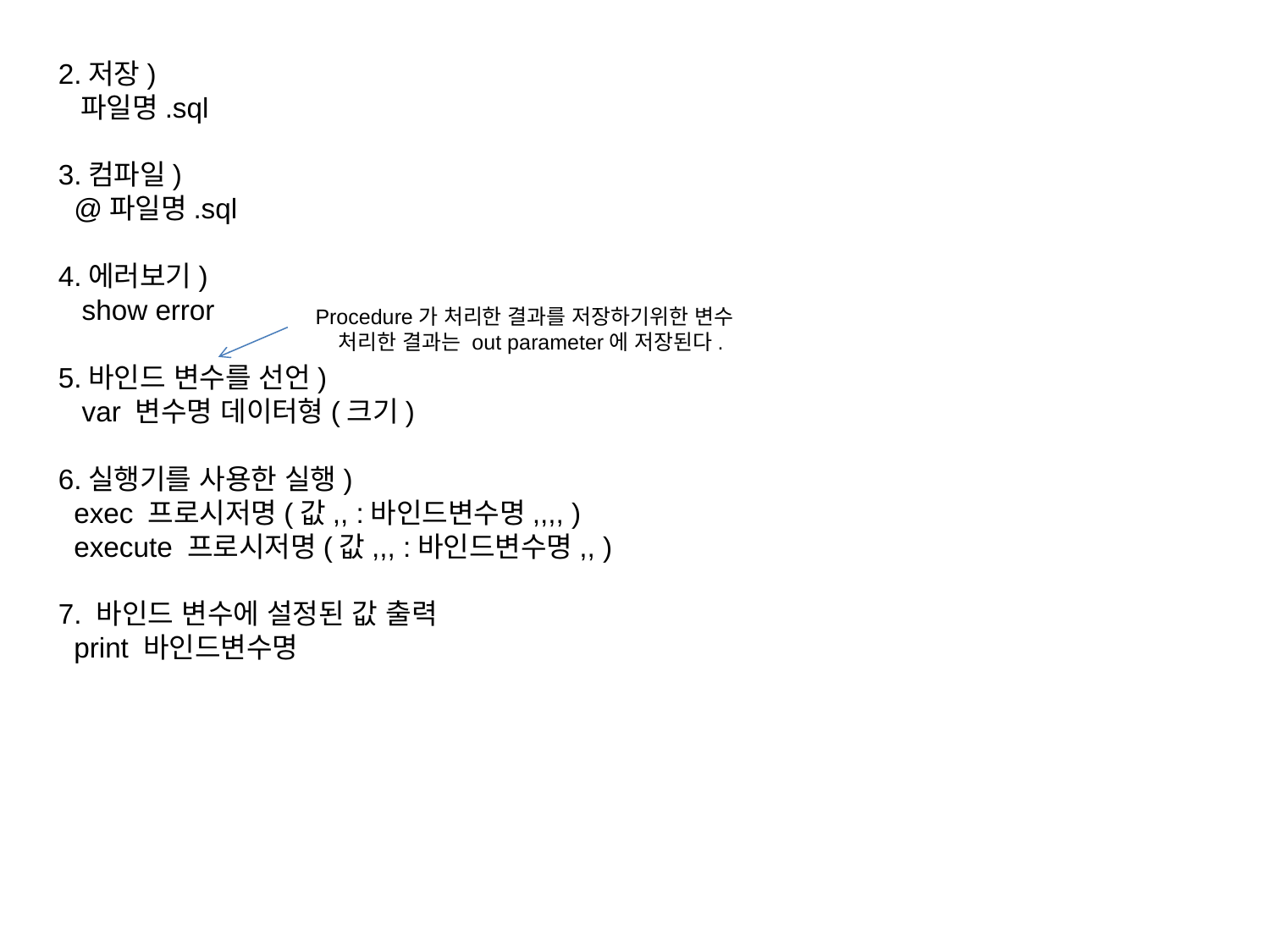

2.저장)
  파일명.sql

3.컴파일)
  @파일명.sql

4.에러보기)
   show error

5.바인드 변수를 선언)
   var 변수명 데이터형(크기)

6.실행기를 사용한 실행)
  exec 프로시저명(값,, :바인드변수명,,,, )
  execute 프로시저명(값,,, :바인드변수명,, )

7. 바인드 변수에 설정된 값 출력
  print 바인드변수명
Procedure가 처리한 결과를 저장하기위한 변수
   처리한 결과는 out parameter에 저장된다.